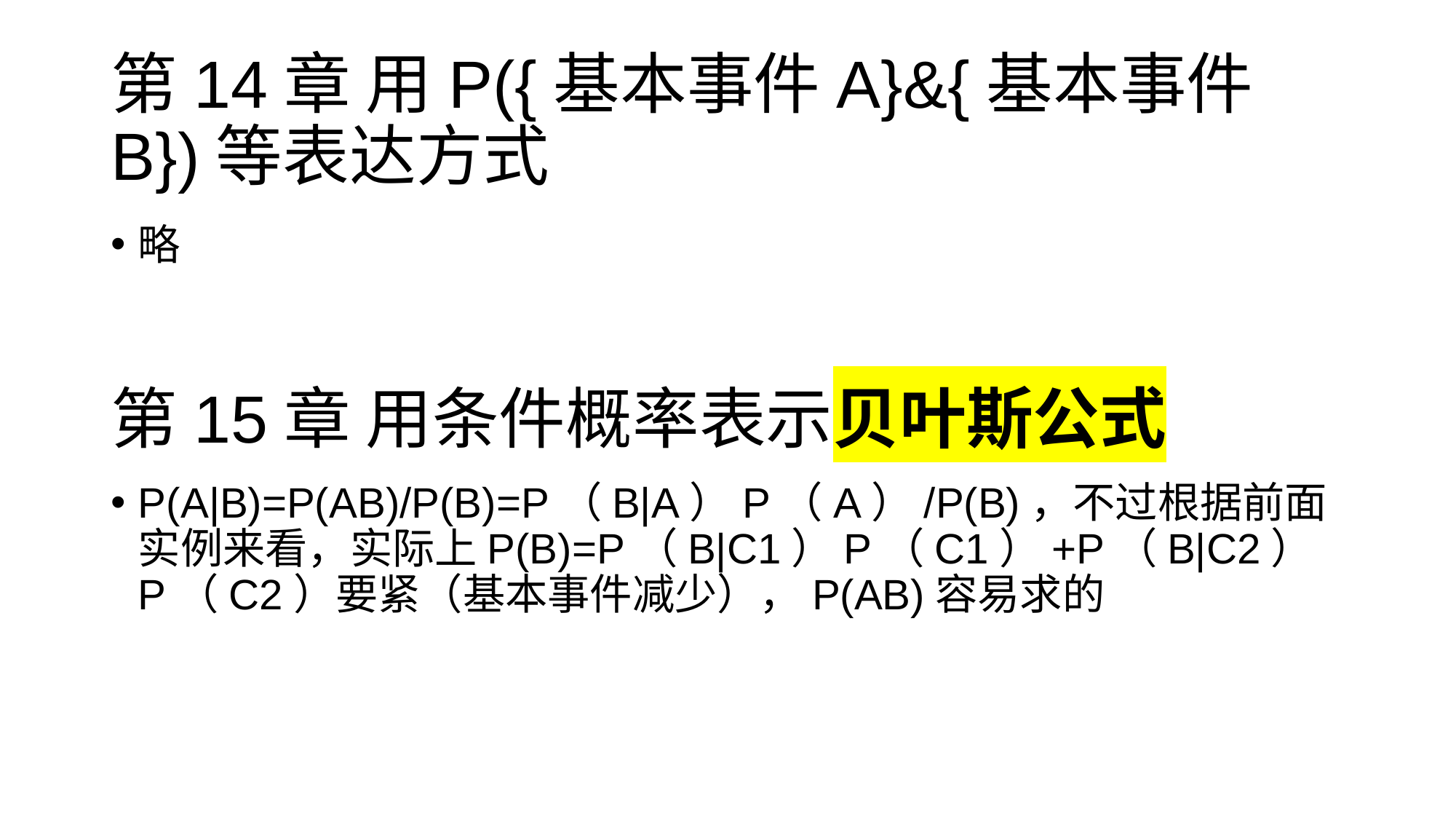

# 第14章 用P({基本事件A}&{基本事件B})等表达方式
略
第15章 用条件概率表示贝叶斯公式
P(A|B)=P(AB)/P(B)=P（B|A）P（A）/P(B)，不过根据前面实例来看，实际上P(B)=P（B|C1）P（C1）+P（B|C2）P（C2）要紧（基本事件减少），P(AB)容易求的